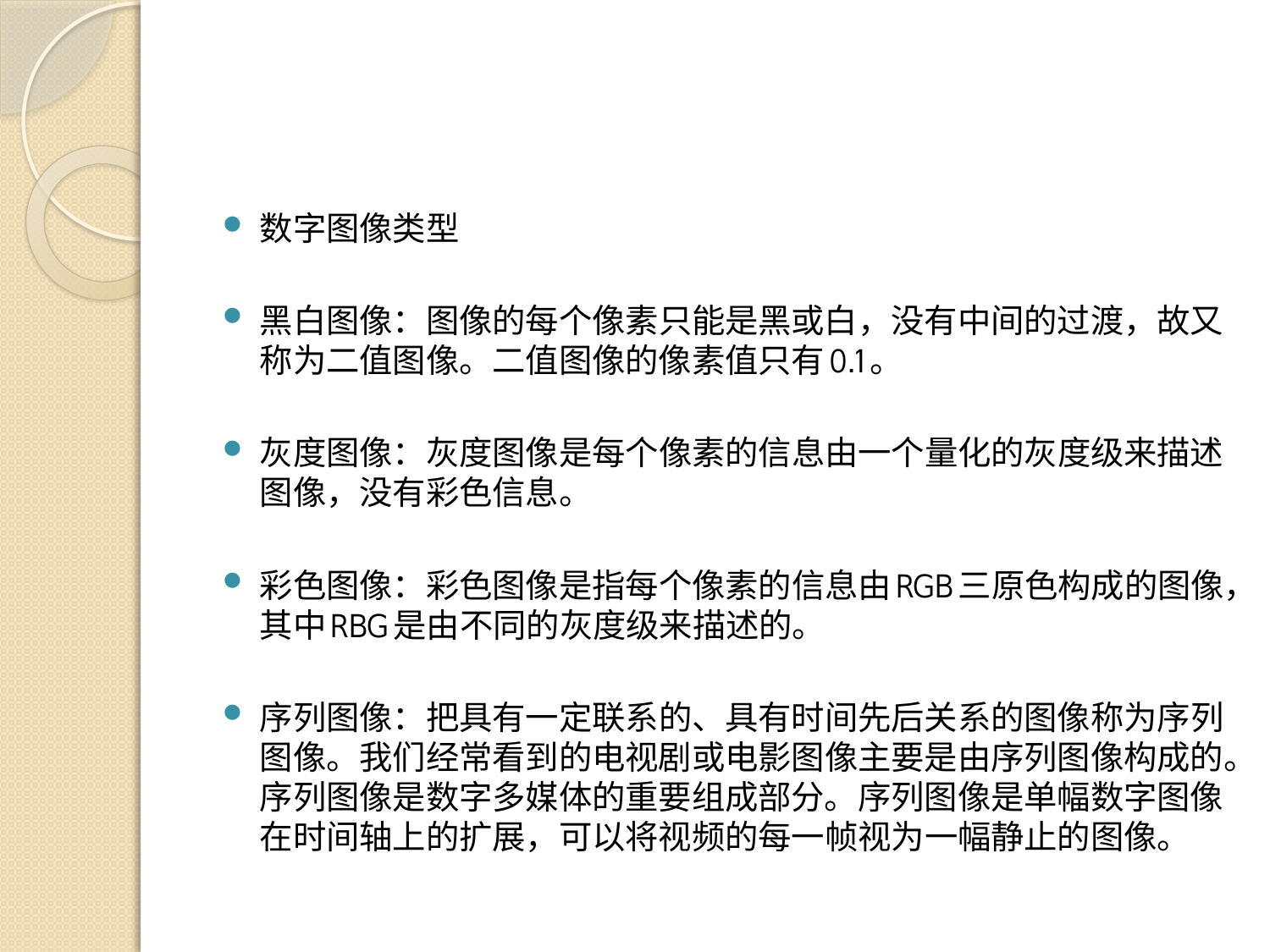

#
数字图像类型

黑白图像：图像的每个像素只能是黑或白，没有中间的过渡，故又称为二值图像。二值图像的像素值只有0.1。

灰度图像：灰度图像是每个像素的信息由一个量化的灰度级来描述图像，没有彩色信息。

彩色图像：彩色图像是指每个像素的信息由RGB三原色构成的图像，其中RBG是由不同的灰度级来描述的。

序列图像：把具有一定联系的、具有时间先后关系的图像称为序列图像。我们经常看到的电视剧或电影图像主要是由序列图像构成的。序列图像是数字多媒体的重要组成部分。序列图像是单幅数字图像在时间轴上的扩展，可以将视频的每一帧视为一幅静止的图像。